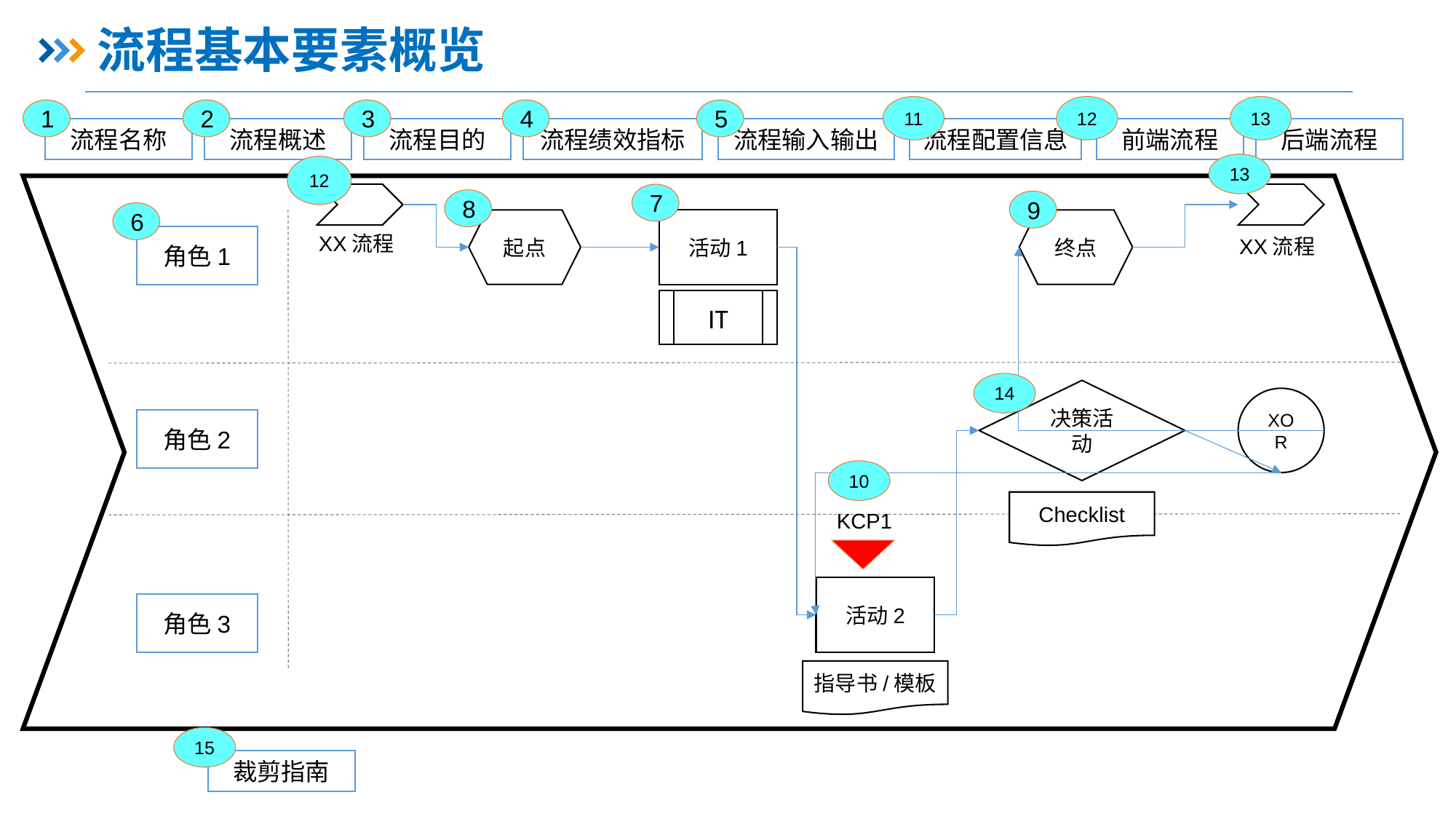

# 流程基本要素概览
11
12
13
1
2
3
4
5
流程名称
流程概述
流程目的
流程绩效指标
流程输入输出
流程配置信息
前端流程
后端流程
13
12

7
8
9
6
起点
活动1
终点
XX流程
角色1
XX流程
IT
14
决策活动
XOR
角色2
10
Checklist
KCP1

活动2
角色3
指导书/模板
15
裁剪指南